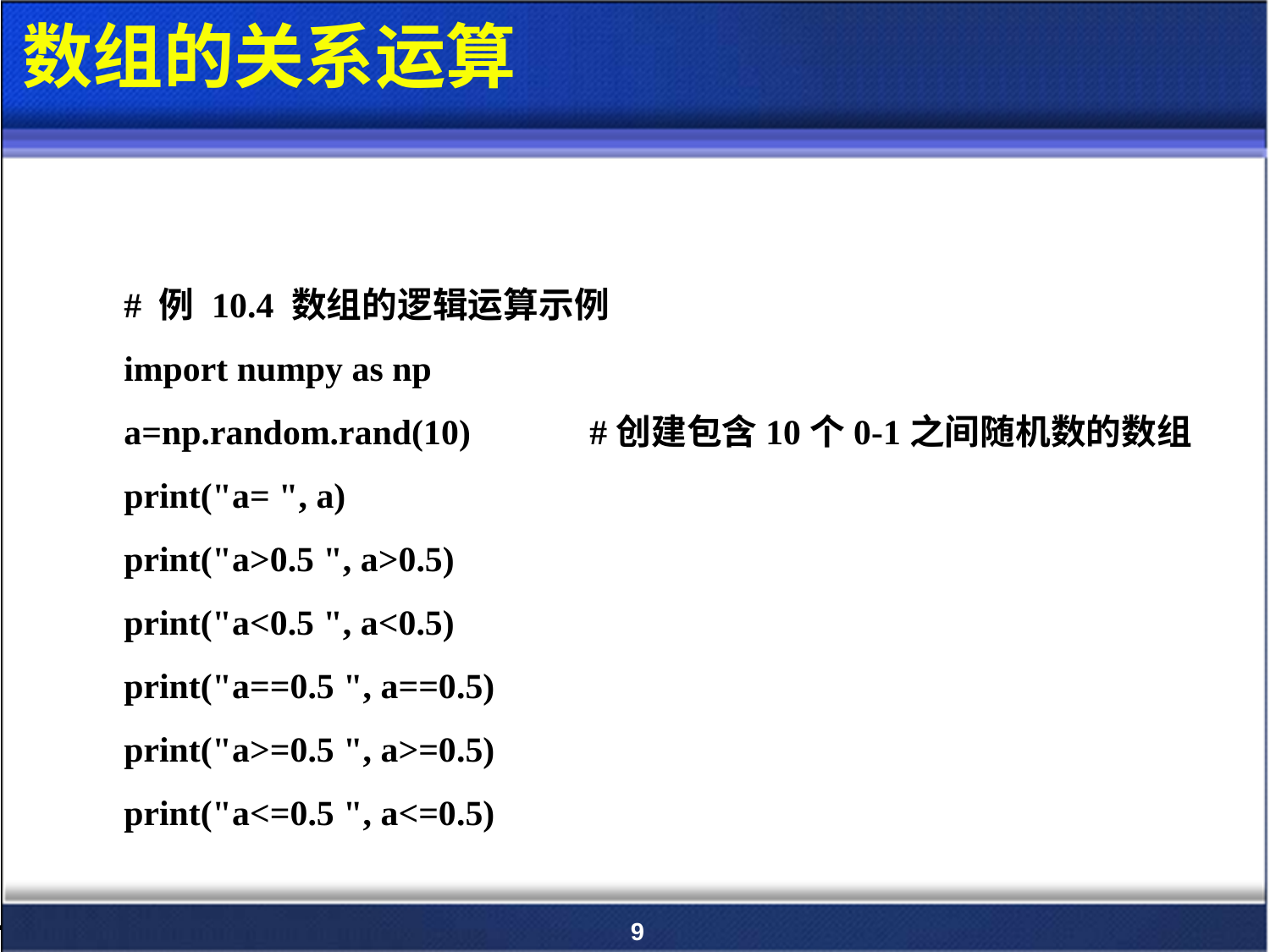

# 数组的关系运算
# 例 10.4 数组的逻辑运算示例
import numpy as np
a=np.random.rand(10) 	#创建包含10个0-1之间随机数的数组
print("a= ", a)
print("a>0.5 ", a>0.5)
print("a<0.5 ", a<0.5)
print("a==0.5 ", a==0.5)
print("a>=0.5 ", a>=0.5)
print("a<=0.5 ", a<=0.5)
9